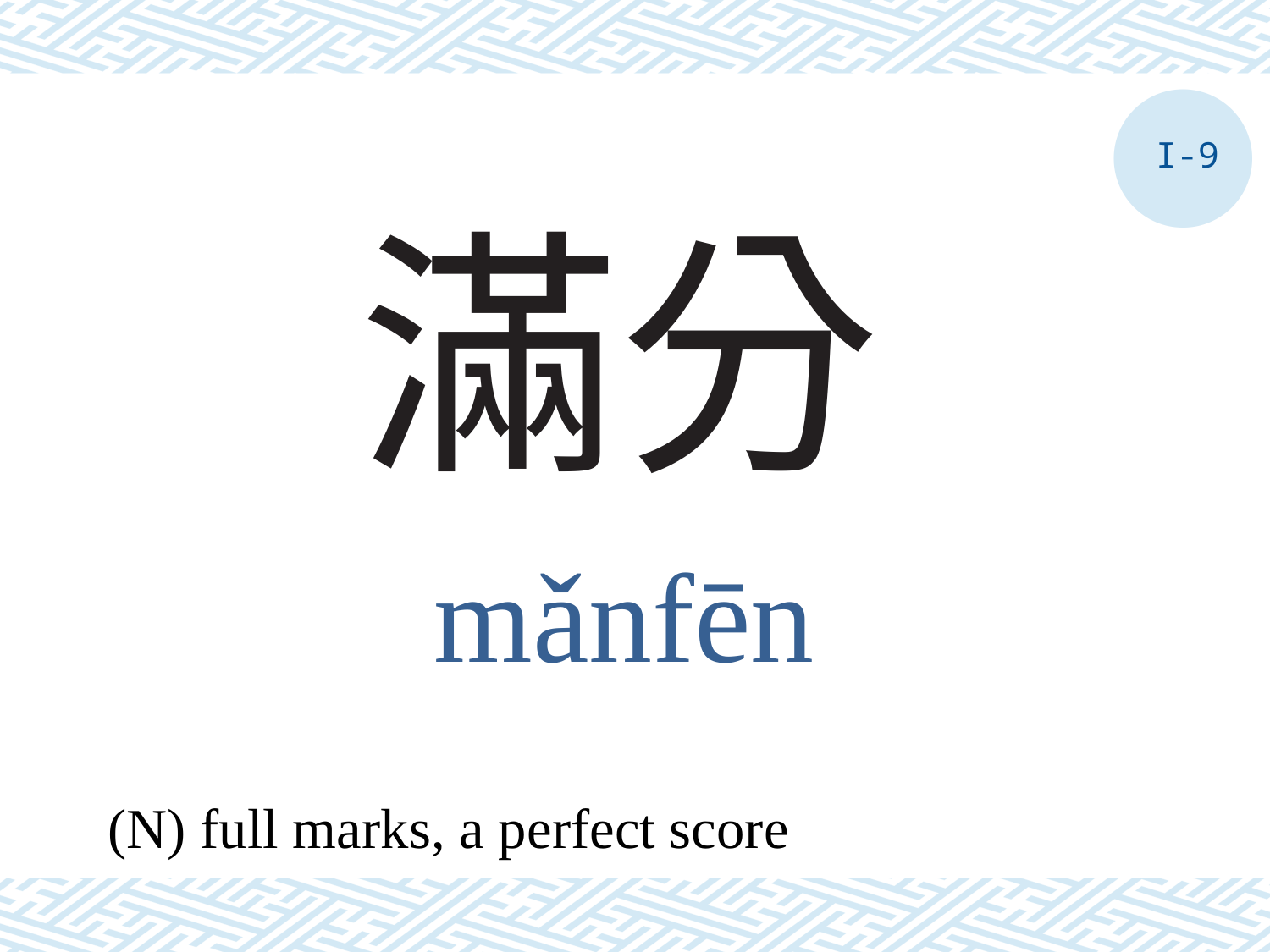

I-9

# 滿分
mǎnfēn
(N) full marks, a perfect score